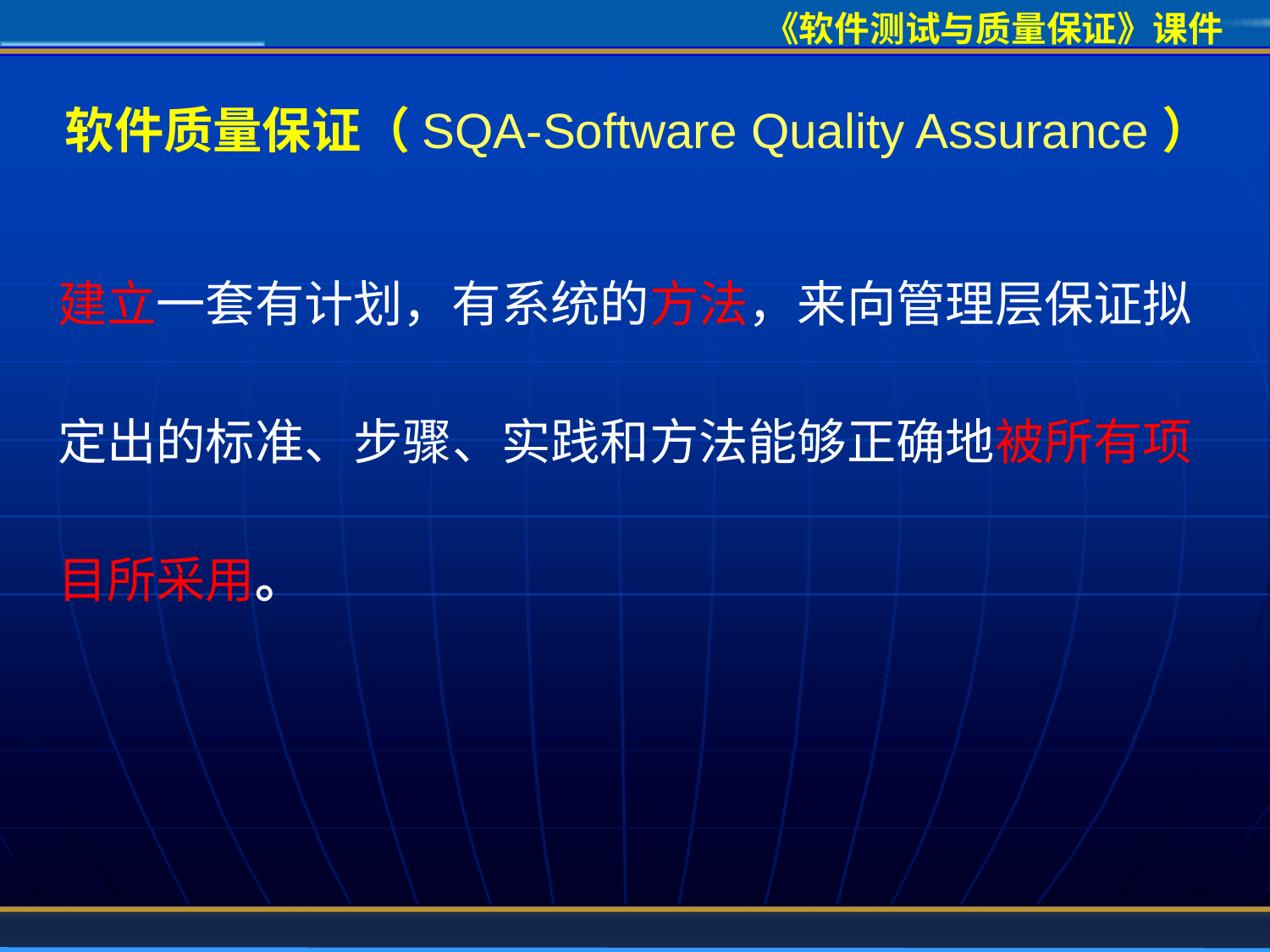

# 软件质量保证（SQA-Software Quality Assurance）
建立一套有计划，有系统的方法，来向管理层保证拟

定出的标准、步骤、实践和方法能够正确地被所有项

目所采用。